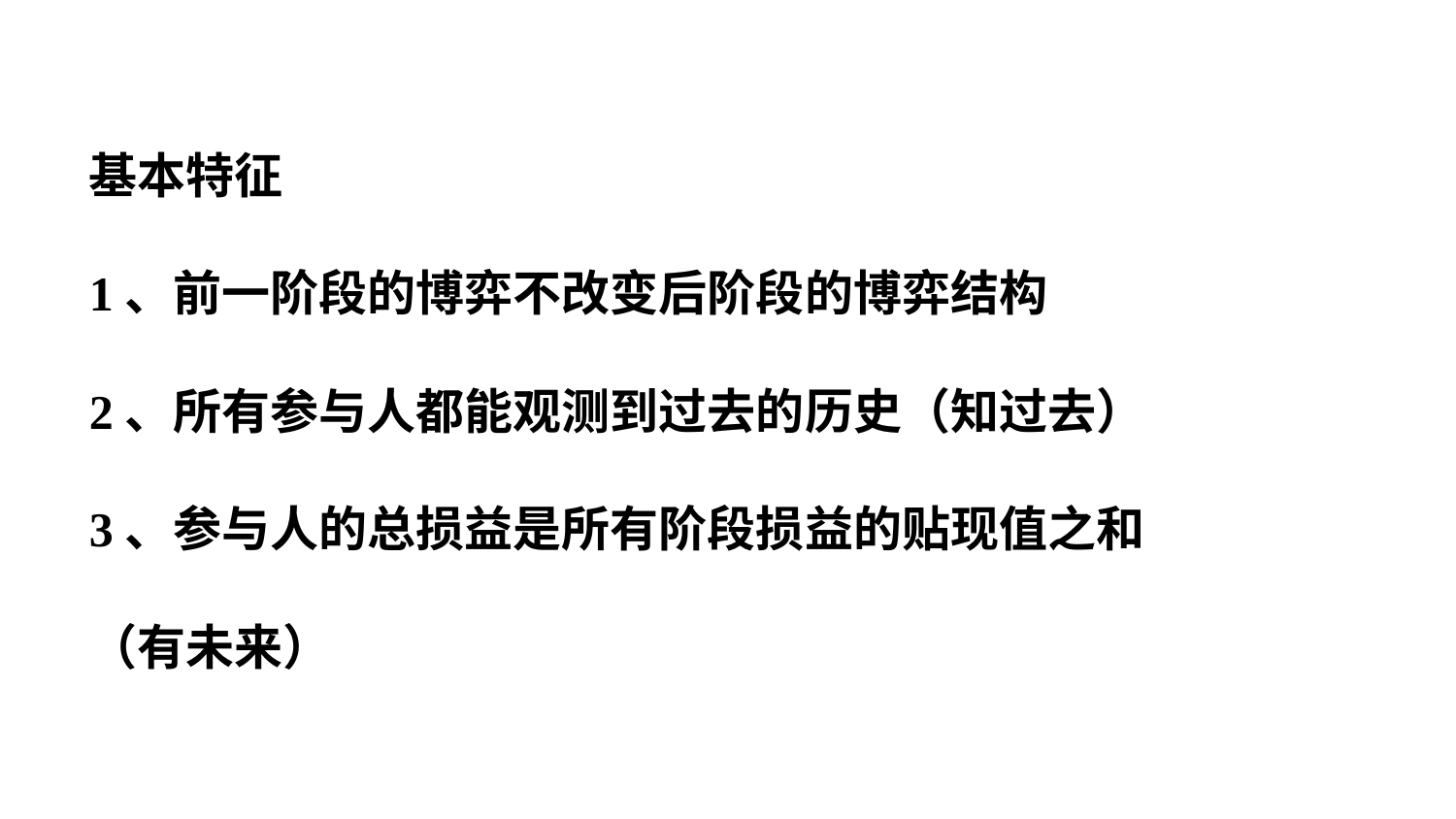

基本特征
1、前一阶段的博弈不改变后阶段的博弈结构
2、所有参与人都能观测到过去的历史（知过去）
3、参与人的总损益是所有阶段损益的贴现值之和
（有未来）